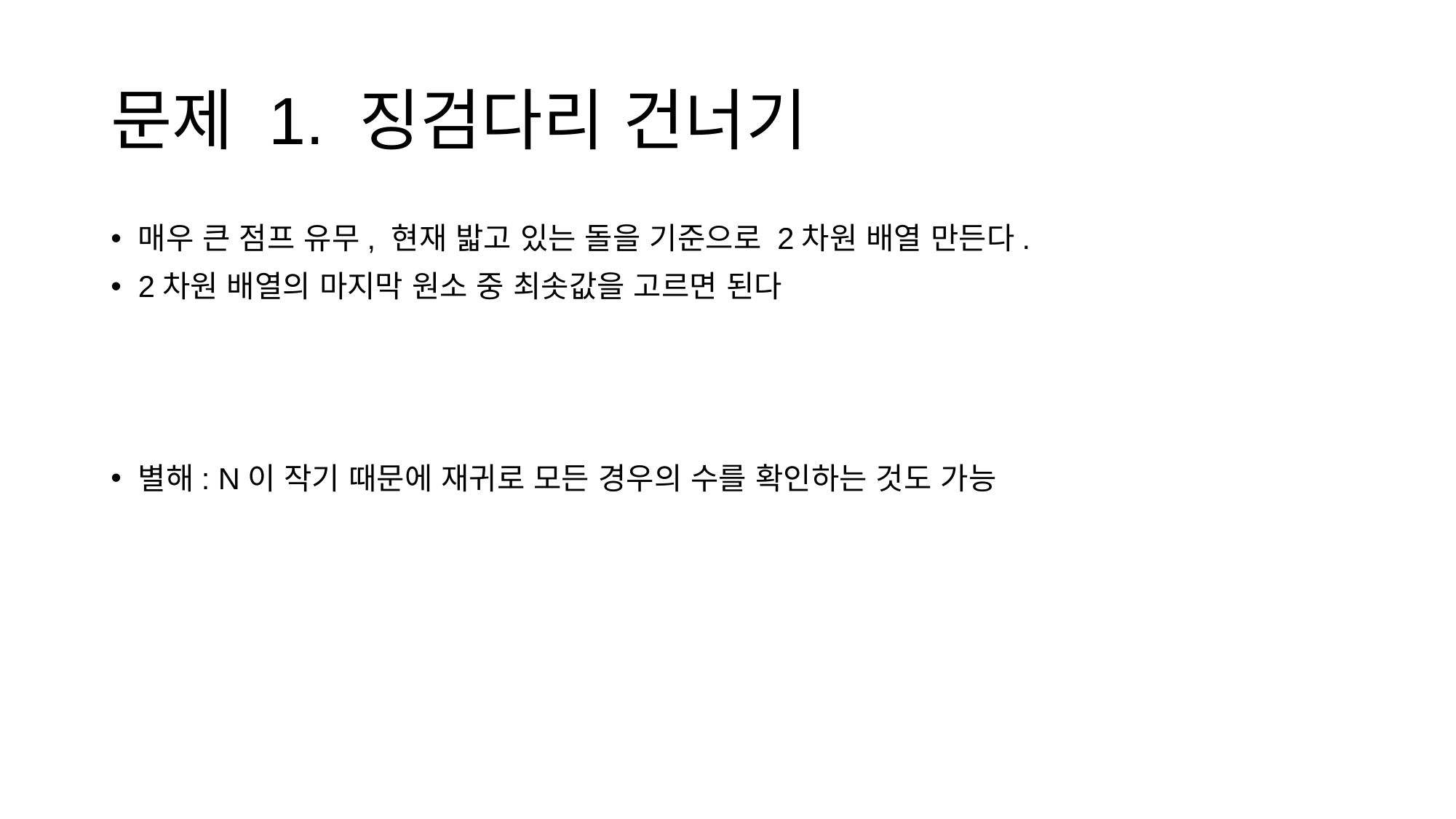

# 문제 1. 징검다리 건너기
매우 큰 점프 유무, 현재 밟고 있는 돌을 기준으로 2차원 배열 만든다.
2차원 배열의 마지막 원소 중 최솟값을 고르면 된다

별해: N이 작기 때문에 재귀로 모든 경우의 수를 확인하는 것도 가능